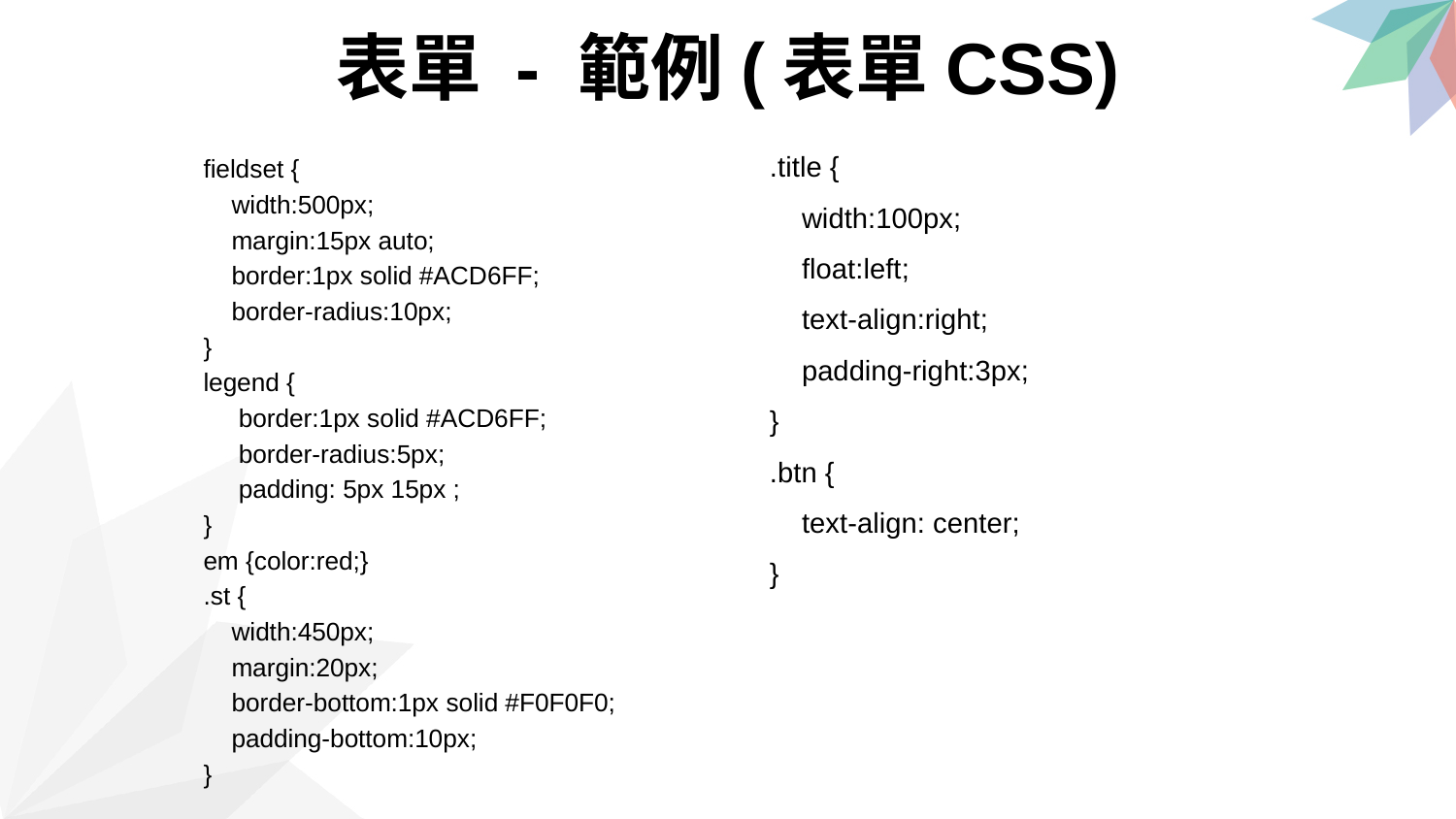

表單 - 範例(表單CSS)
fieldset {
    width:500px;
    margin:15px auto;
    border:1px solid #ACD6FF;
    border-radius:10px;
}
legend {
     border:1px solid #ACD6FF;
     border-radius:5px;
     padding: 5px 15px ;
}
em {color:red;}
.st {
    width:450px;
    margin:20px;
    border-bottom:1px solid #F0F0F0;
    padding-bottom:10px;
}

.title {
    width:100px;
    float:left;
    text-align:right;
    padding-right:3px;
}
.btn {
    text-align: center;
}